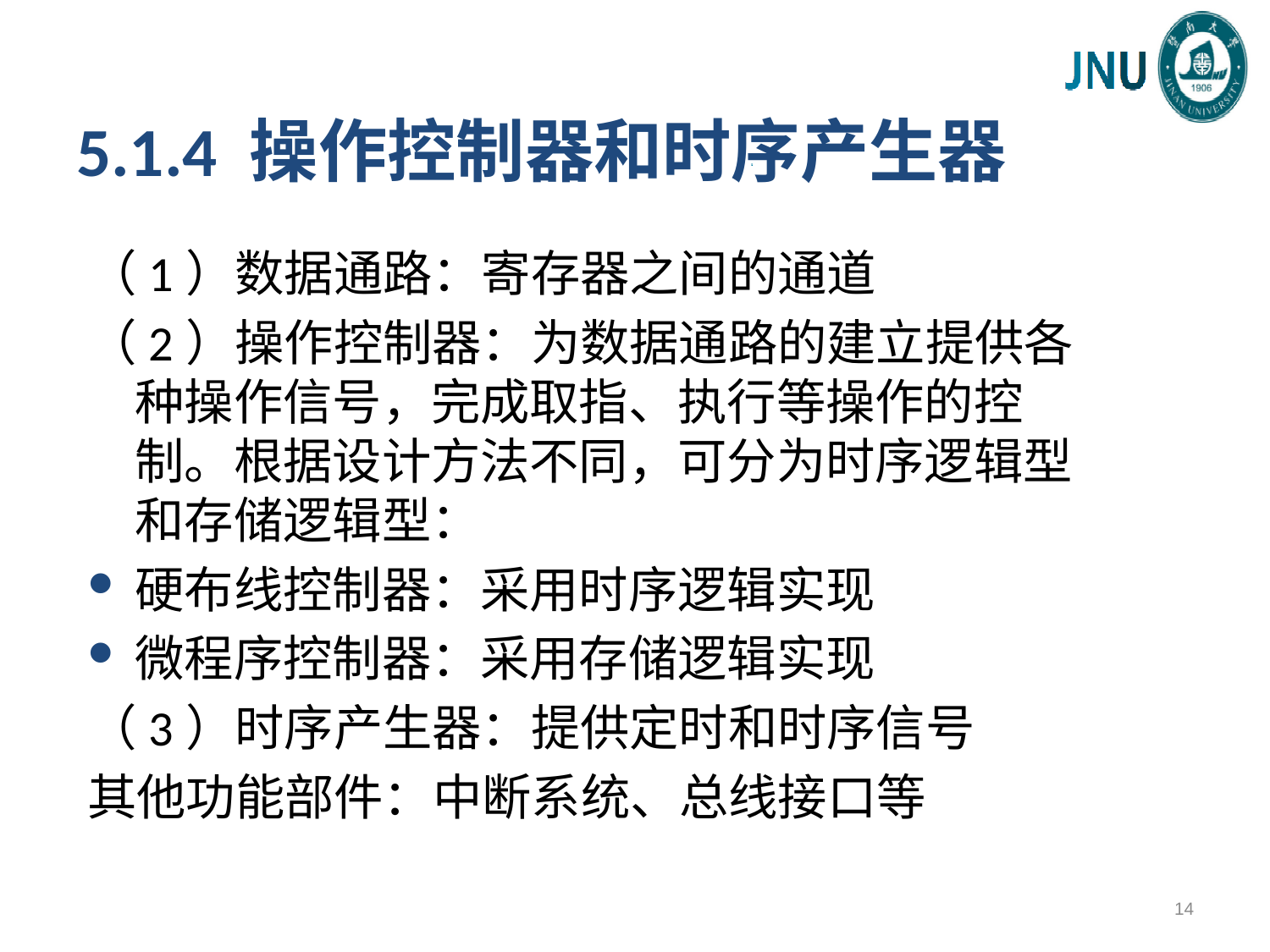

# 5.1.4 操作控制器和时序产生器
（1）数据通路：寄存器之间的通道
（2）操作控制器：为数据通路的建立提供各种操作信号，完成取指、执行等操作的控制。根据设计方法不同，可分为时序逻辑型和存储逻辑型：
硬布线控制器：采用时序逻辑实现
微程序控制器：采用存储逻辑实现
（3）时序产生器：提供定时和时序信号
其他功能部件：中断系统、总线接口等

14